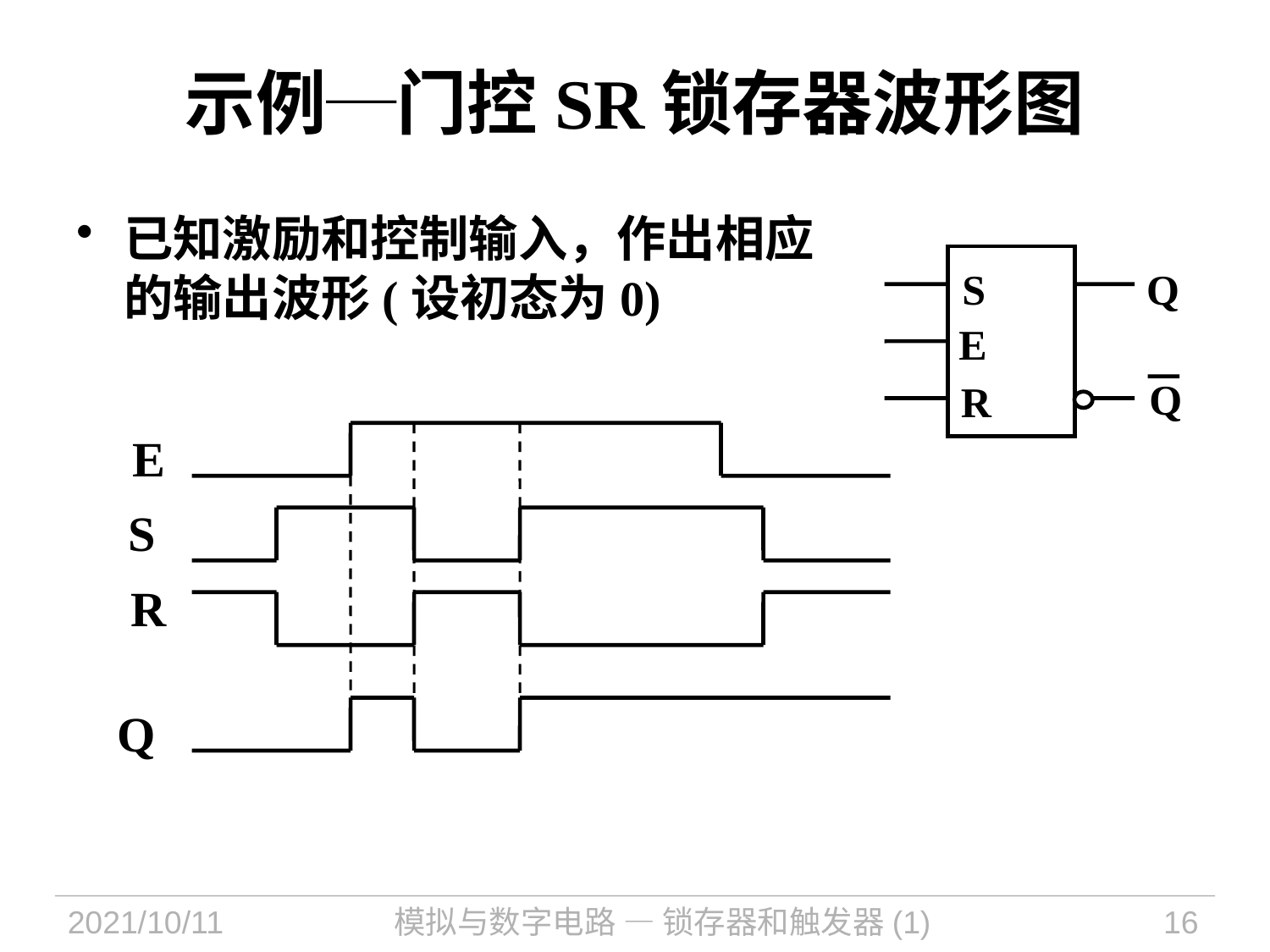

# 示例─门控SR锁存器波形图
已知激励和控制输入，作出相应的输出波形(设初态为0)

S
Q

E

Q
R

E

S

R

Q

2021/10/11
模拟与数字电路 — 锁存器和触发器(1)
16